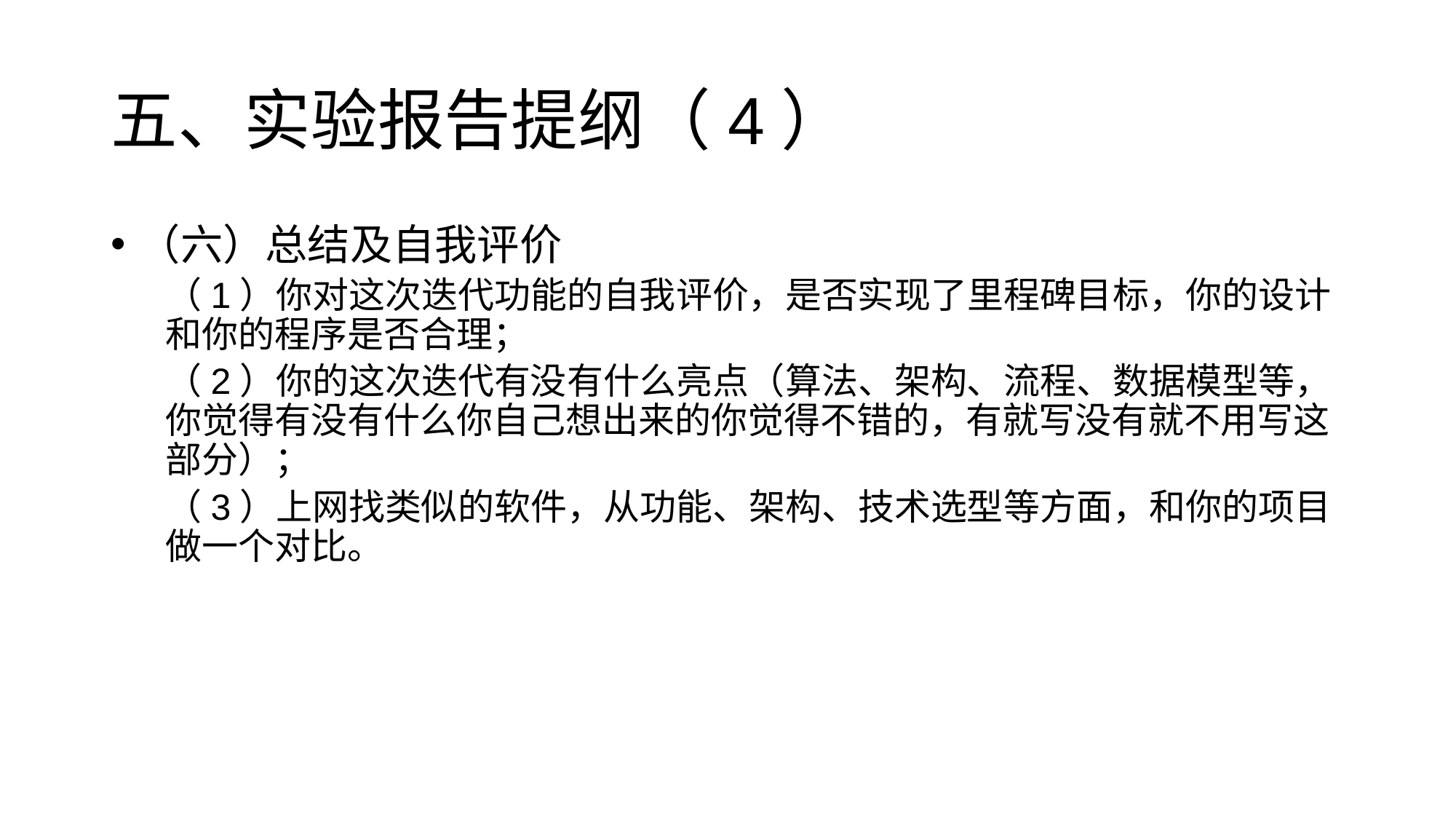

# 五、实验报告提纲（4）
（六）总结及自我评价
（1）你对这次迭代功能的自我评价，是否实现了里程碑目标，你的设计和你的程序是否合理；
（2）你的这次迭代有没有什么亮点（算法、架构、流程、数据模型等，你觉得有没有什么你自己想出来的你觉得不错的，有就写没有就不用写这部分）；
（3）上网找类似的软件，从功能、架构、技术选型等方面，和你的项目做一个对比。